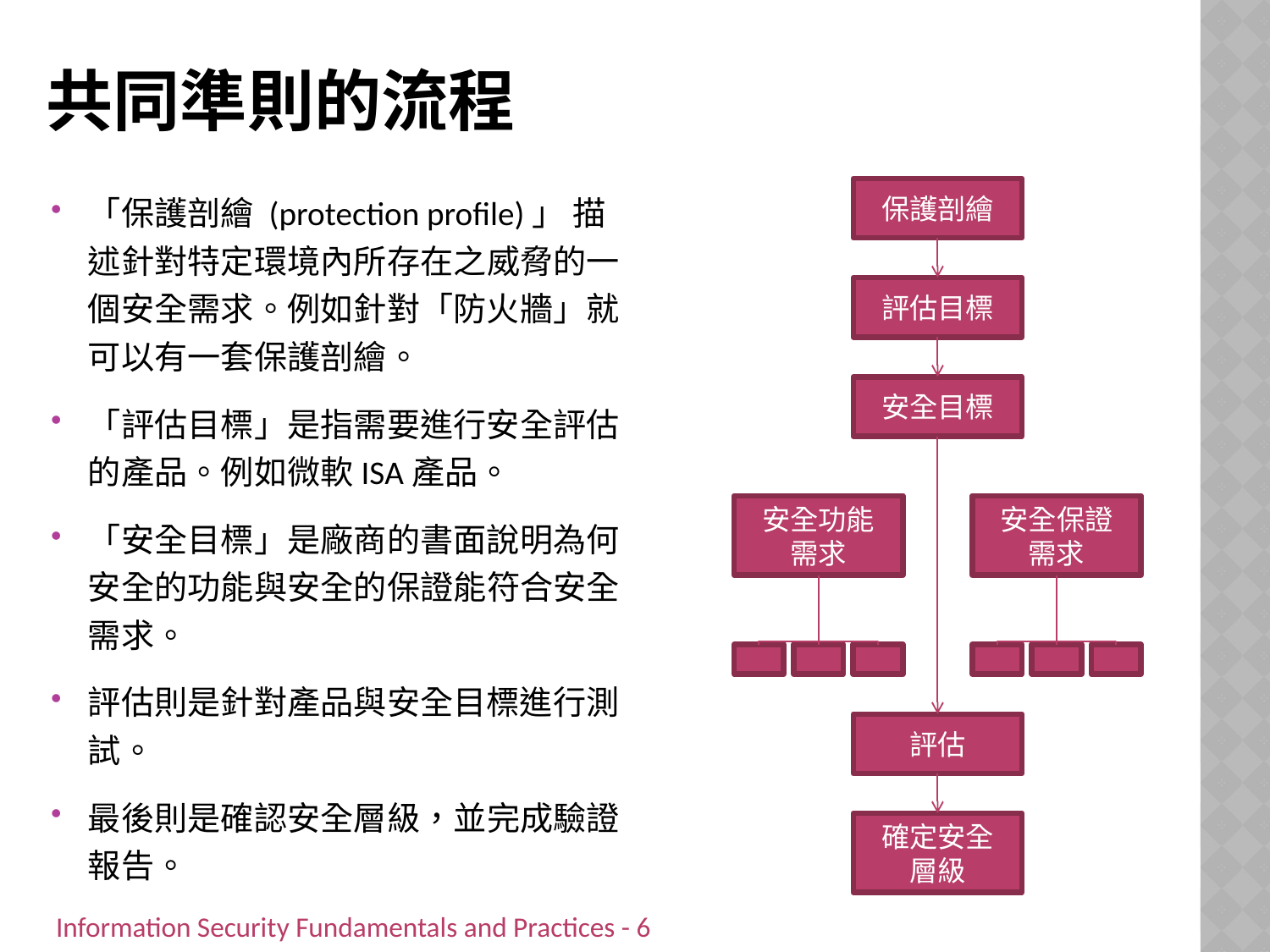

# 共同準則的流程
「保護剖繪 (protection profile)」 描述針對特定環境內所存在之威脅的一個安全需求。例如針對「防火牆」就可以有一套保護剖繪。
「評估目標」是指需要進行安全評估的產品。例如微軟ISA產品。
「安全目標」是廠商的書面說明為何安全的功能與安全的保證能符合安全需求。
評估則是針對產品與安全目標進行測試。
最後則是確認安全層級，並完成驗證報告。
保護剖繪
評估目標
安全目標
安全功能
需求
安全保證
需求

評估
確定安全
層級